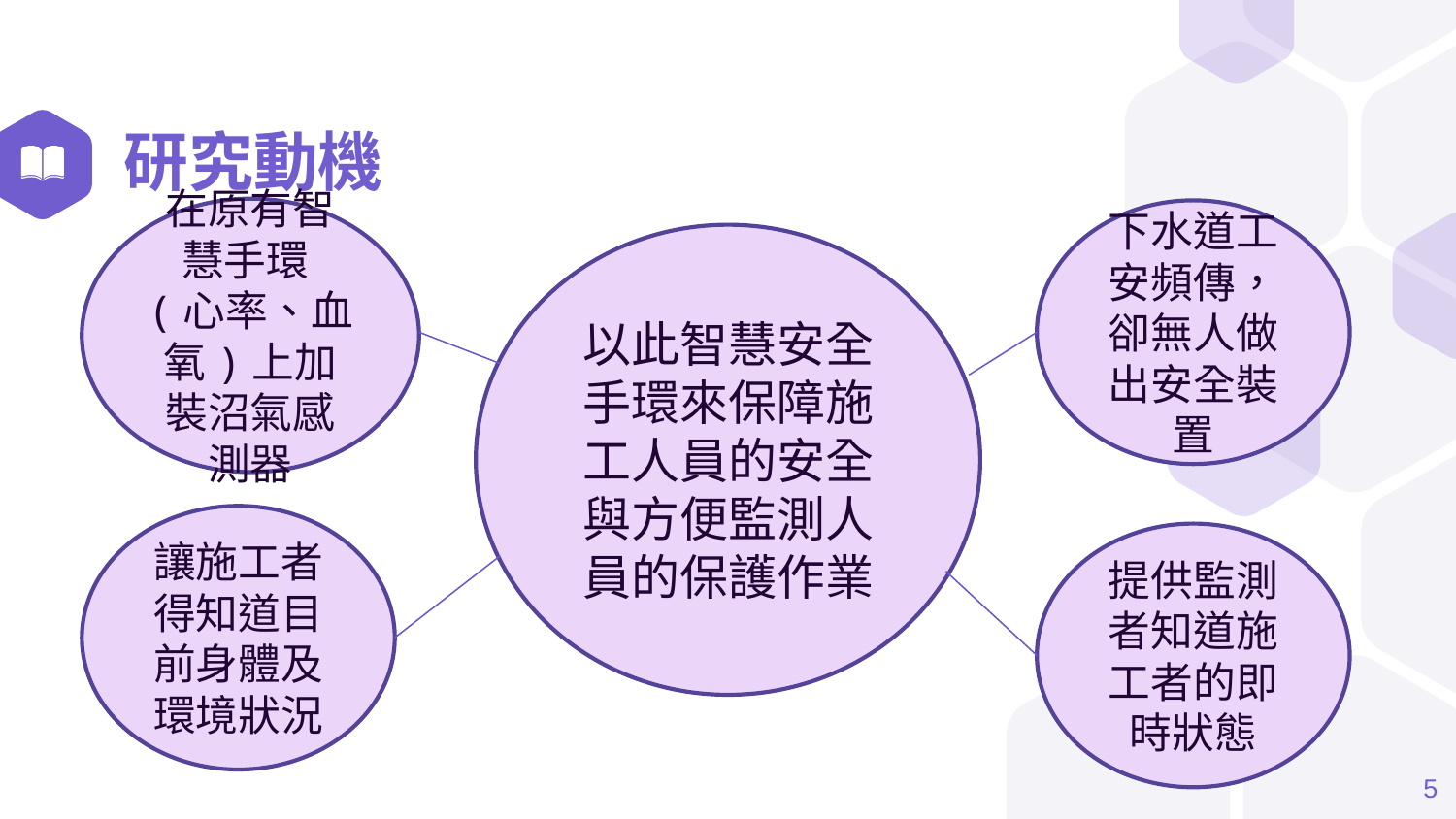

# 研究動機

在原有智慧手環(心率、血氧)上加裝沼氣感測器
下水道工安頻傳，卻無人做出安全裝置
以此智慧安全手環來保障施工人員的安全與方便監測人員的保護作業
讓施工者得知道目前身體及環境狀況
提供監測者知道施工者的即時狀態
5